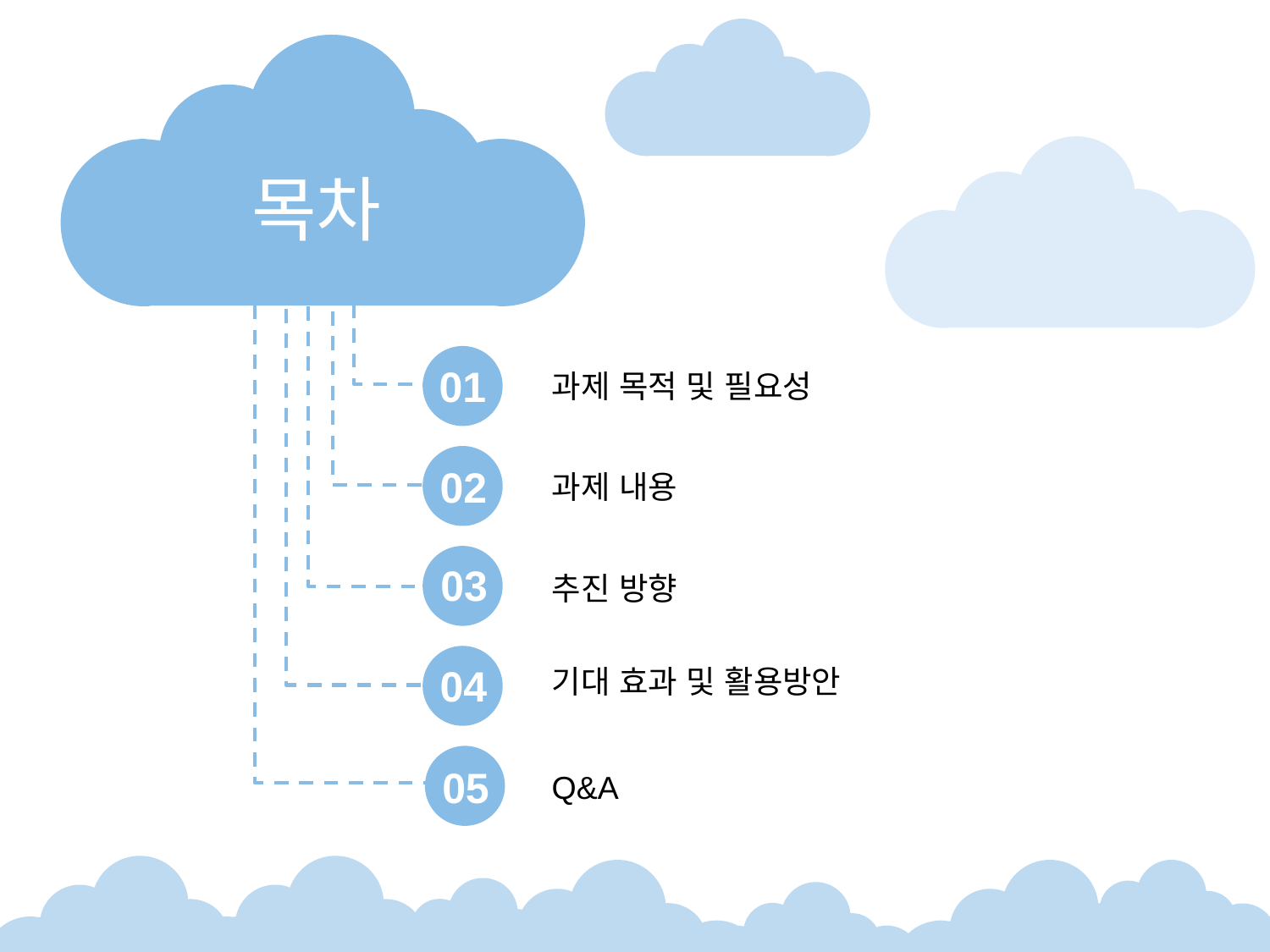

# 목차

01
과제 목적 및 필요성

02
과제 내용

03
추진 방향

기대 효과 및 활용방안
04

05
Q&A